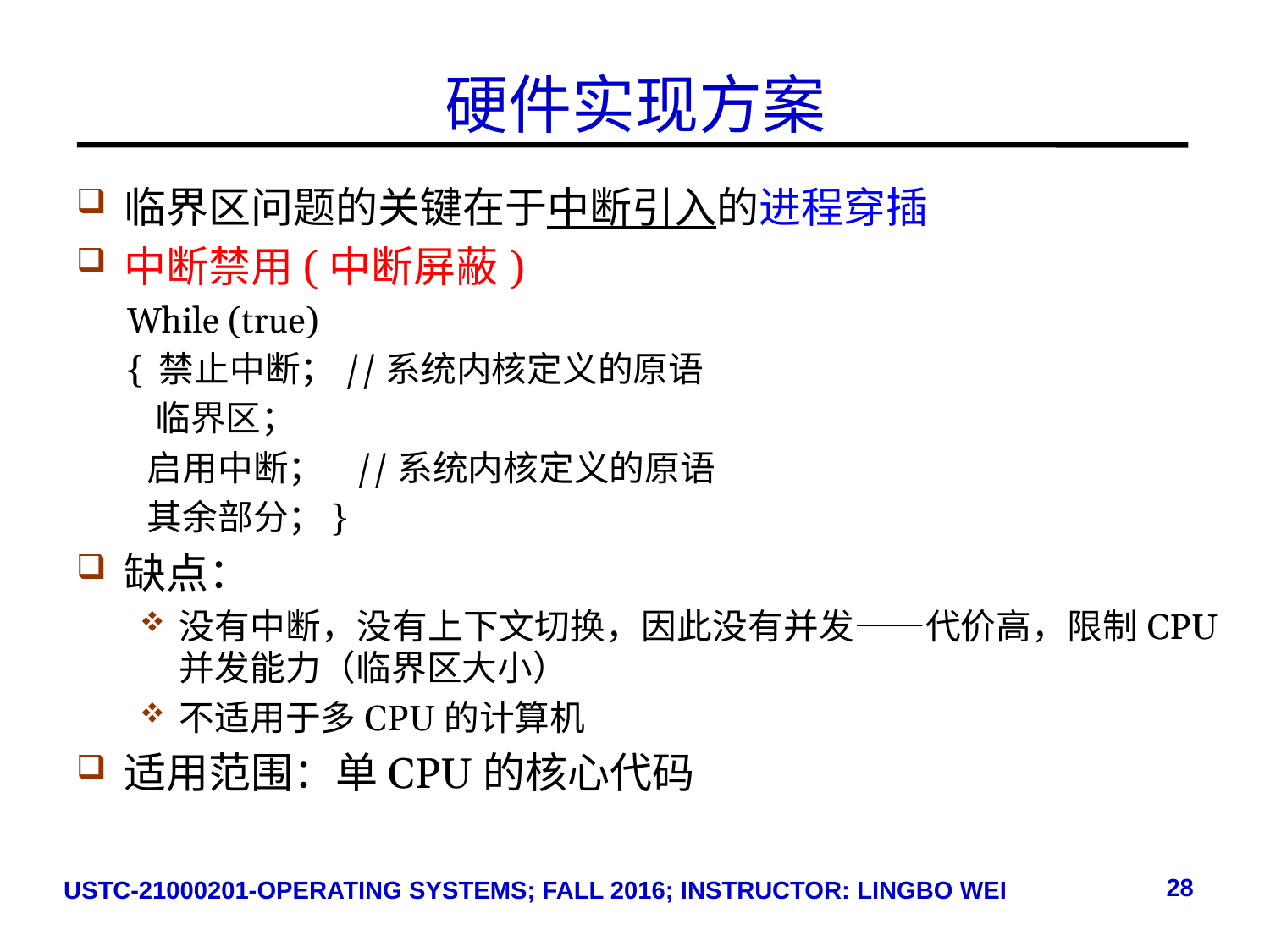

# 硬件实现方案
临界区问题的关键在于中断引入的进程穿插
中断禁用(中断屏蔽)
      While (true)
      { 禁止中断；//系统内核定义的原语
         临界区；
        启用中断；   //系统内核定义的原语
        其余部分；}
缺点：
没有中断，没有上下文切换，因此没有并发——代价高，限制CPU并发能力（临界区大小）
不适用于多CPU的计算机
适用范围：单CPU的核心代码
28
USTC-21000201-OPERATING SYSTEMS; FALL 2016; INSTRUCTOR: LINGBO WEI